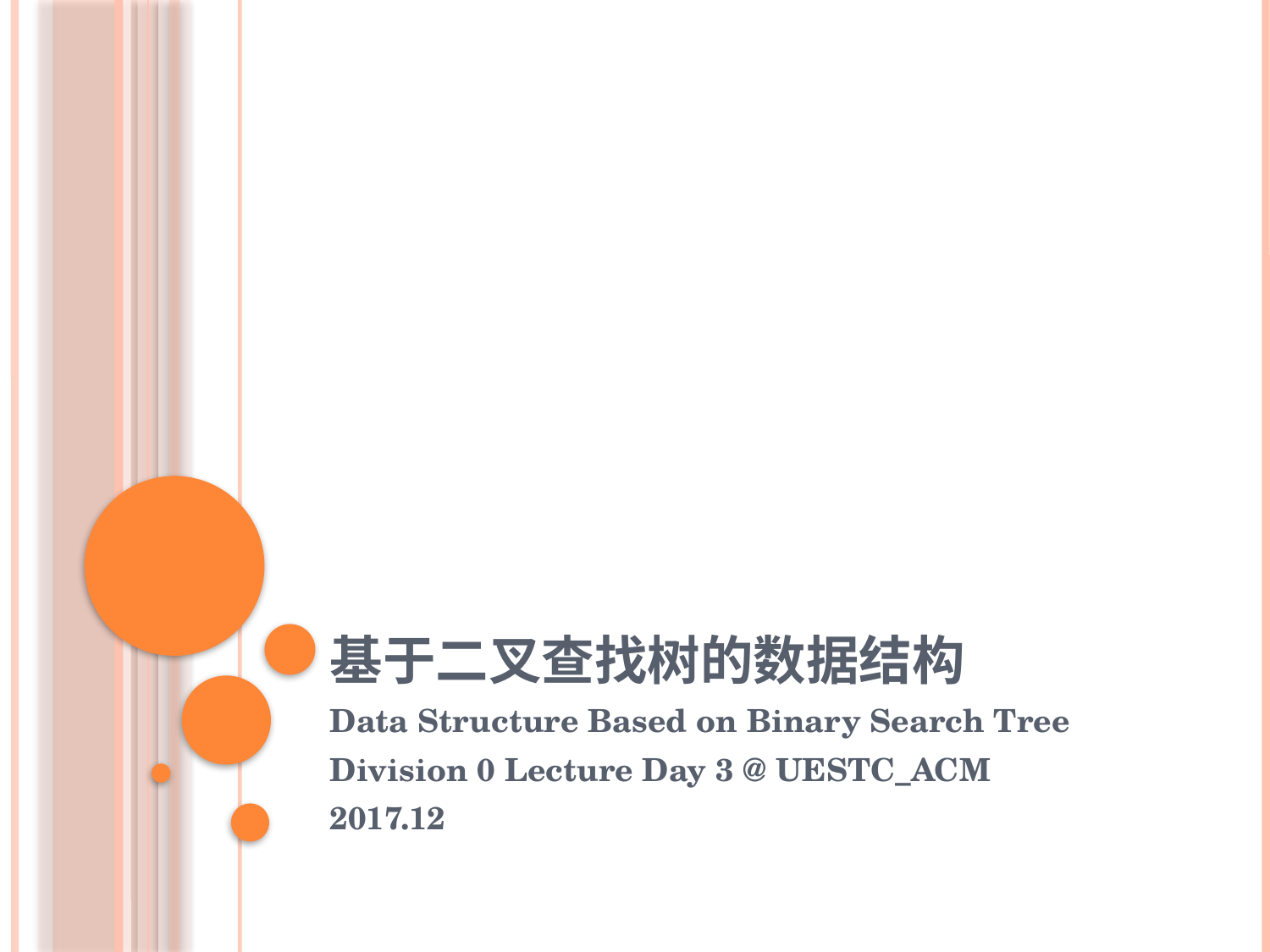

# 基于二叉查找树的数据结构
Data Structure Based on Binary Search Tree
Division 0 Lecture Day 3 @ UESTC_ACM
2017.12